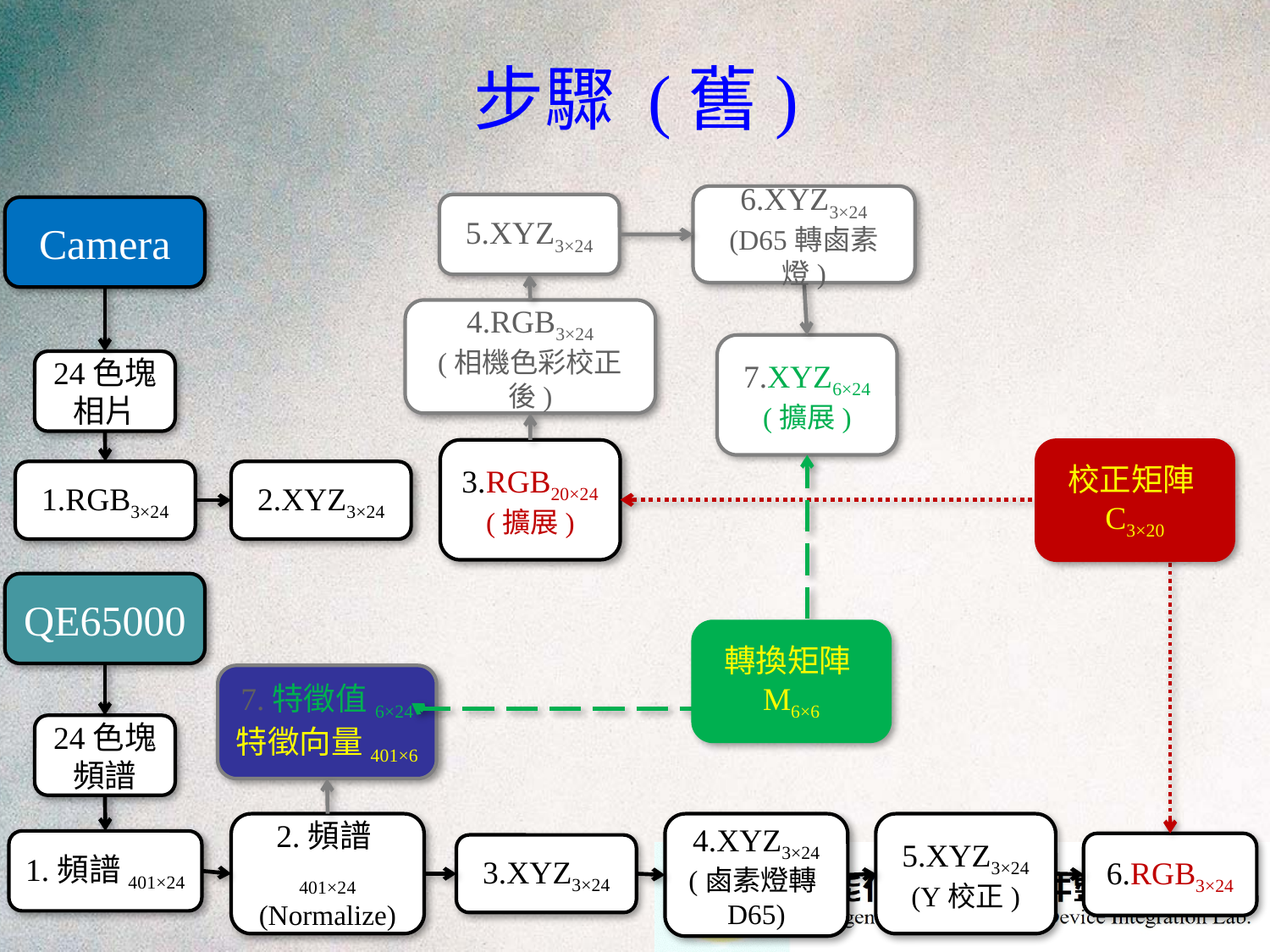

# 步驟 (舊)
6.XYZ3×24
(D65轉鹵素燈)
5.XYZ3×24
Camera
4.RGB3×24
(相機色彩校正後)
7.XYZ6×24
(擴展)
24色塊相片
3.RGB20×24
(擴展)
校正矩陣C3×20
1.RGB3×24
2.XYZ3×24
QE65000
轉換矩陣M6×6
7.特徵值6×24
特徵向量401×6
24色塊頻譜
2.頻譜401×24
(Normalize)
4.XYZ3×24
(鹵素燈轉D65)
5.XYZ3×24
(Y校正)
1.頻譜401×24
6.RGB3×24
3.XYZ3×24